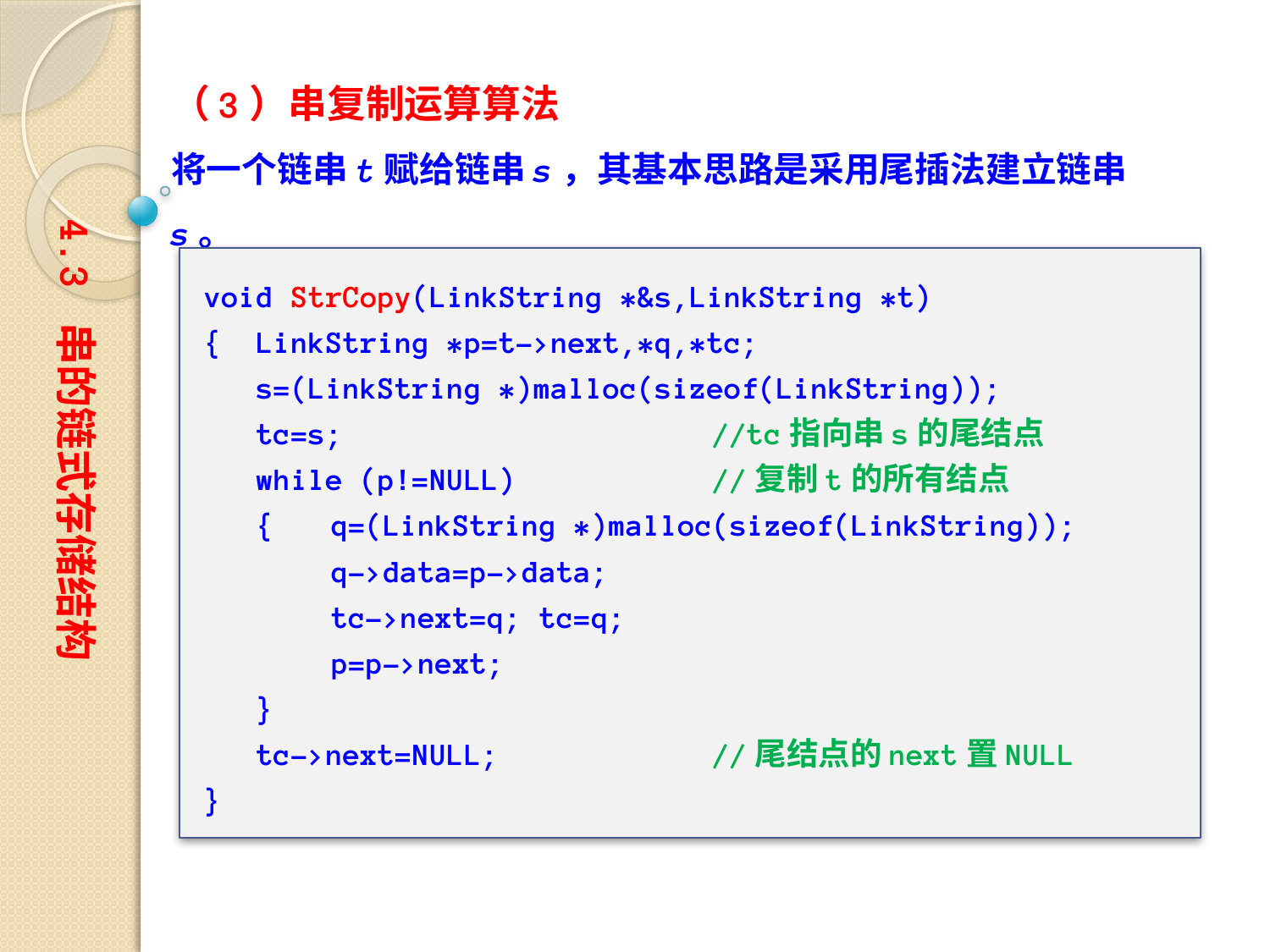

（3）串复制运算算法
将一个链串t赋给链串s，其基本思路是采用尾插法建立链串s。
4.3 串的链式存储结构
void StrCopy(LinkString *&s,LinkString *t)
{  LinkString *p=t->next,*q,*tc;
   s=(LinkString *)malloc(sizeof(LinkString));
   tc=s;			//tc指向串s的尾结点
   while (p!=NULL)		//复制t的所有结点
   {	q=(LinkString *)malloc(sizeof(LinkString));
	q->data=p->data;
	tc->next=q; tc=q;
	p=p->next;
   }
   tc->next=NULL;		//尾结点的next置NULL
}